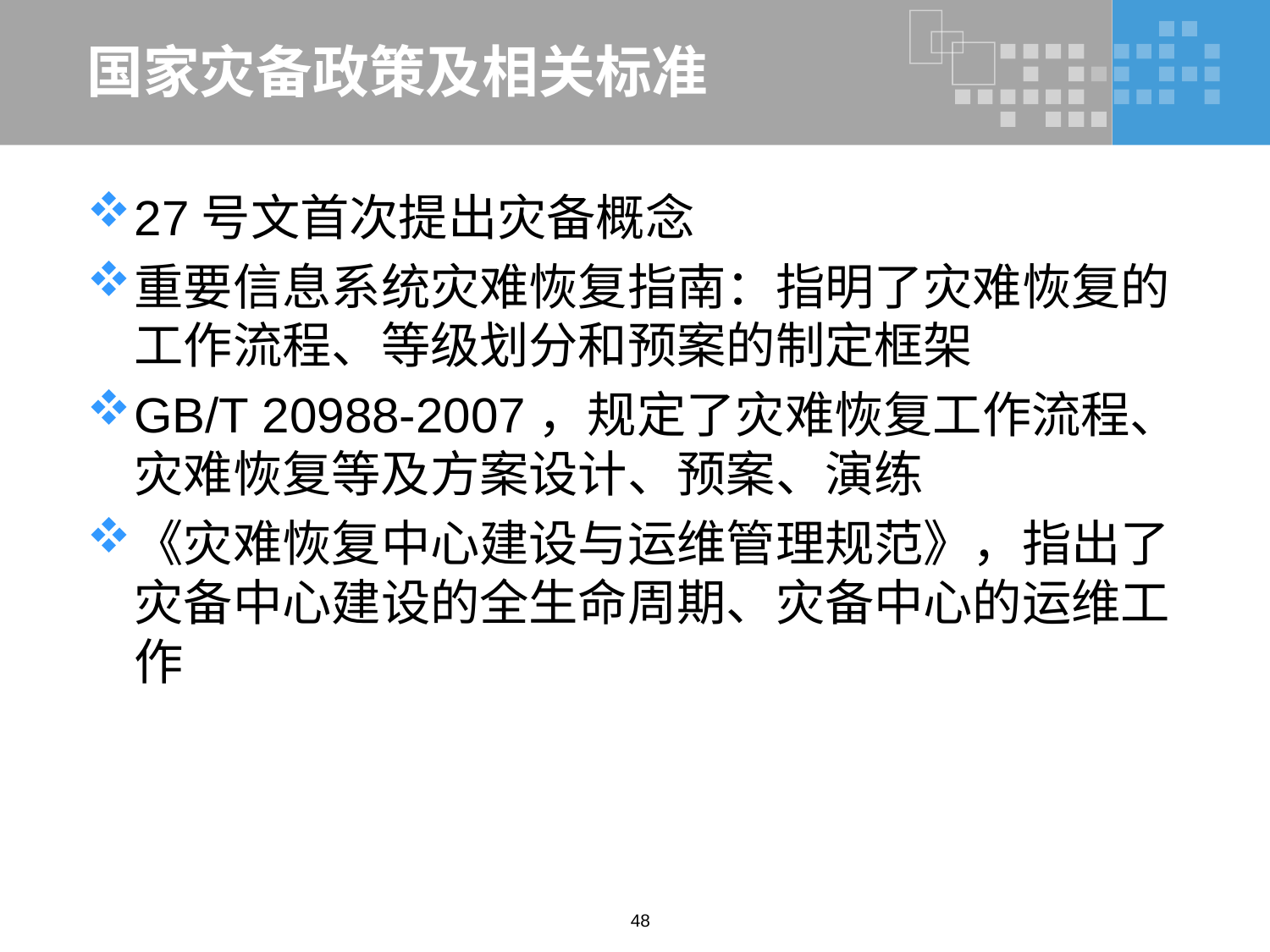

# 国家灾备政策及相关标准
27号文首次提出灾备概念
重要信息系统灾难恢复指南：指明了灾难恢复的工作流程、等级划分和预案的制定框架
GB/T 20988-2007，规定了灾难恢复工作流程、灾难恢复等及方案设计、预案、演练
《灾难恢复中心建设与运维管理规范》，指出了灾备中心建设的全生命周期、灾备中心的运维工作

48